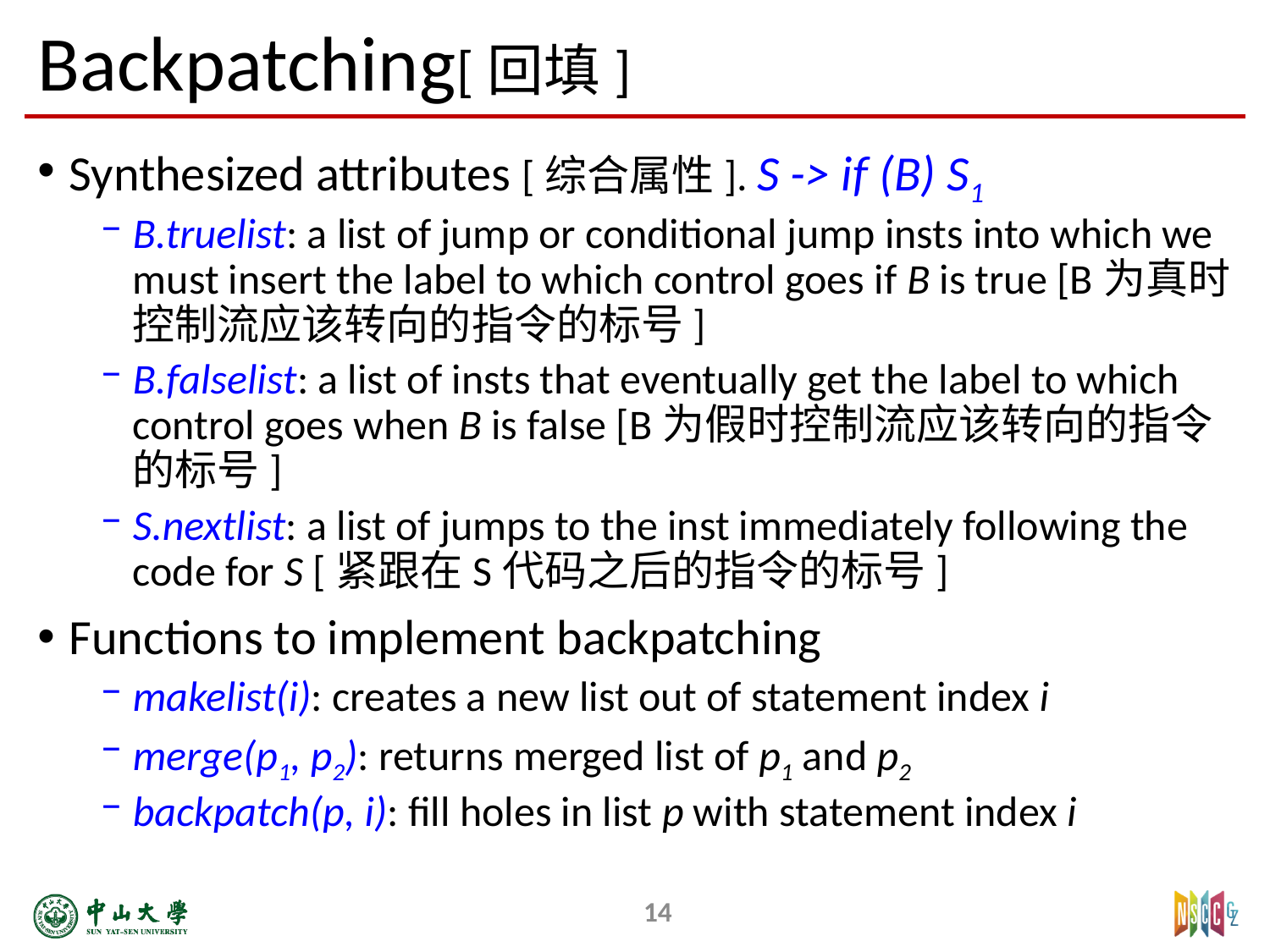

# Backpatching[回填]
Synthesized attributes [综合属性]. S -> if (B) S1
B.truelist: a list of jump or conditional jump insts into which we must insert the label to which control goes if B is true [B为真时控制流应该转向的指令的标号]
B.falselist: a list of insts that eventually get the label to which control goes when B is false [B为假时控制流应该转向的指令的标号]
S.nextlist: a list of jumps to the inst immediately following the code for S [紧跟在S代码之后的指令的标号]
Functions to implement backpatching
makelist(i): creates a new list out of statement index i
merge(p1, p2): returns merged list of p1 and p2
backpatch(p, i): fill holes in list p with statement index i
14